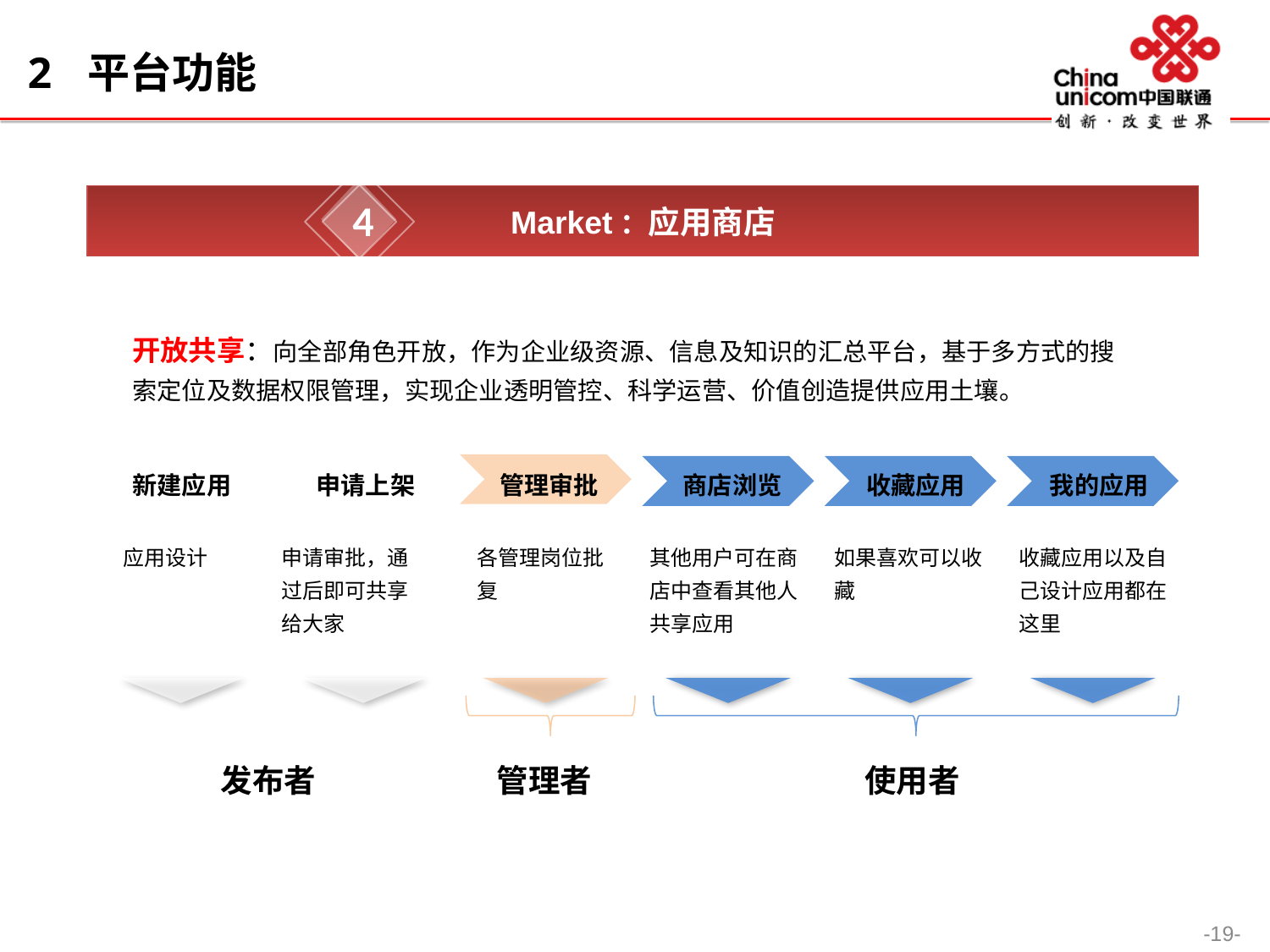

2 平台功能

4
Market：应用商店
开放共享：向全部角色开放，作为企业级资源、信息及知识的汇总平台，基于多方式的搜索定位及数据权限管理，实现企业透明管控、科学运营、价值创造提供应用土壤。

新建应用
申请上架
管理审批
商店浏览
收藏应用
我的应用
应用设计
申请审批，通过后即可共享给大家
各管理岗位批复
其他用户可在商店中查看其他人共享应用
如果喜欢可以收藏
收藏应用以及自己设计应用都在这里

发布者
管理者
使用者
-19-